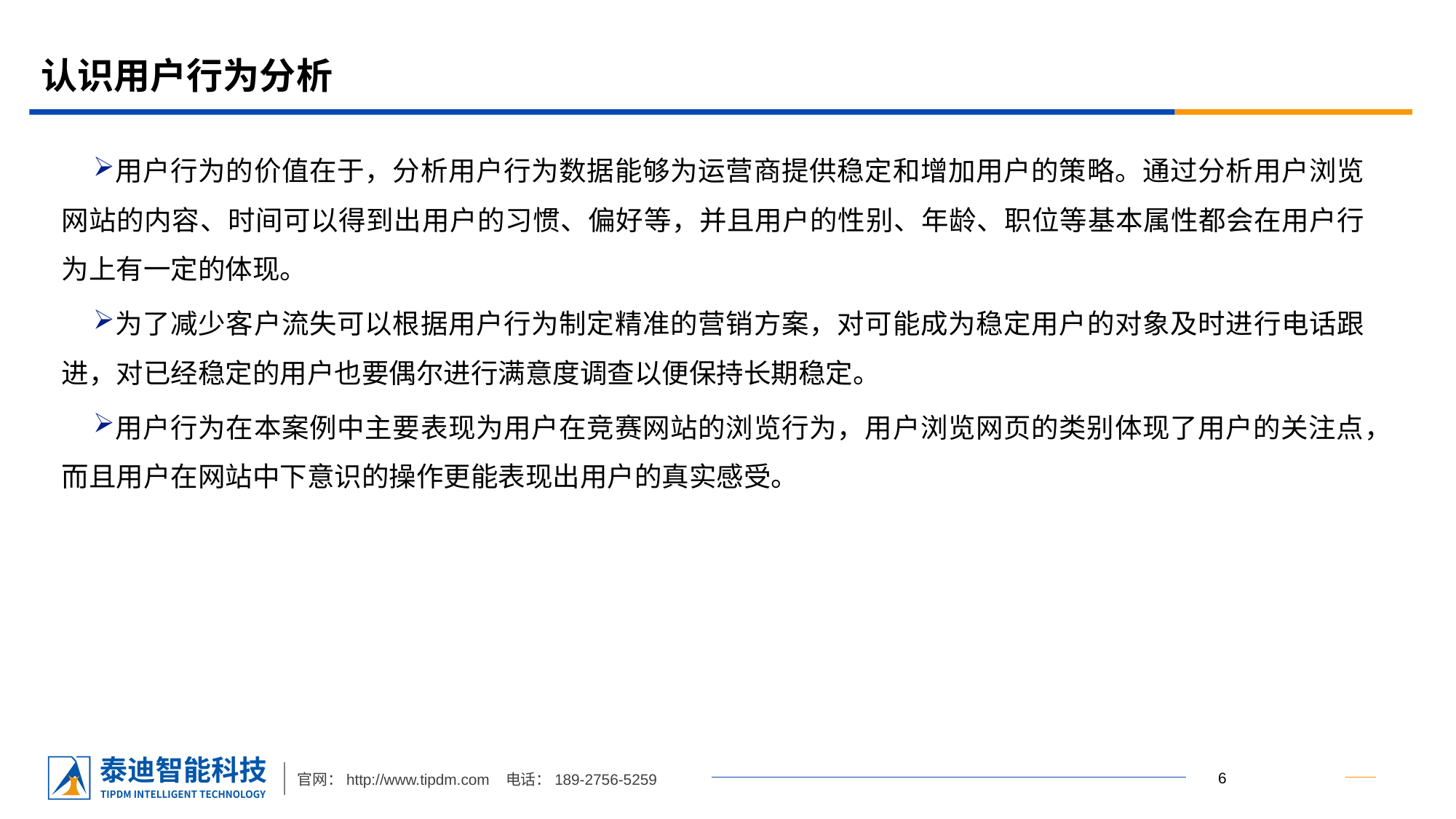

# 认识用户行为分析
用户行为的价值在于，分析用户行为数据能够为运营商提供稳定和增加用户的策略。通过分析用户浏览网站的内容、时间可以得到出用户的习惯、偏好等，并且用户的性别、年龄、职位等基本属性都会在用户行为上有一定的体现。
为了减少客户流失可以根据用户行为制定精准的营销方案，对可能成为稳定用户的对象及时进行电话跟进，对已经稳定的用户也要偶尔进行满意度调查以便保持长期稳定。
用户行为在本案例中主要表现为用户在竞赛网站的浏览行为，用户浏览网页的类别体现了用户的关注点，而且用户在网站中下意识的操作更能表现出用户的真实感受。